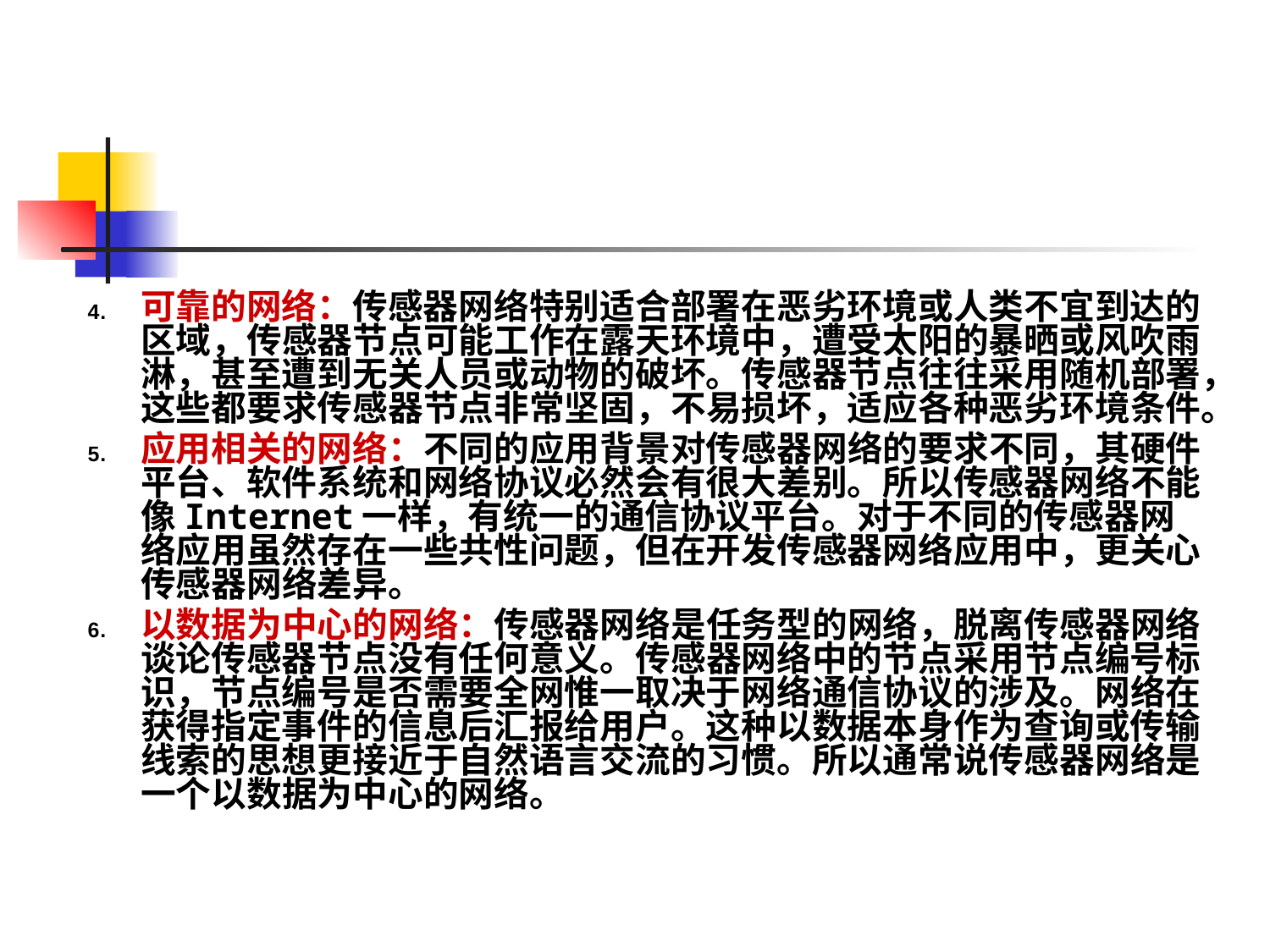

#
可靠的网络：传感器网络特别适合部署在恶劣环境或人类不宜到达的区域，传感器节点可能工作在露天环境中，遭受太阳的暴晒或风吹雨淋，甚至遭到无关人员或动物的破坏。传感器节点往往采用随机部署，这些都要求传感器节点非常坚固，不易损坏，适应各种恶劣环境条件。
应用相关的网络：不同的应用背景对传感器网络的要求不同，其硬件平台、软件系统和网络协议必然会有很大差别。所以传感器网络不能像Internet一样，有统一的通信协议平台。对于不同的传感器网络应用虽然存在一些共性问题，但在开发传感器网络应用中，更关心传感器网络差异。
以数据为中心的网络：传感器网络是任务型的网络，脱离传感器网络谈论传感器节点没有任何意义。传感器网络中的节点采用节点编号标识，节点编号是否需要全网惟一取决于网络通信协议的涉及。网络在获得指定事件的信息后汇报给用户。这种以数据本身作为查询或传输线索的思想更接近于自然语言交流的习惯。所以通常说传感器网络是一个以数据为中心的网络。